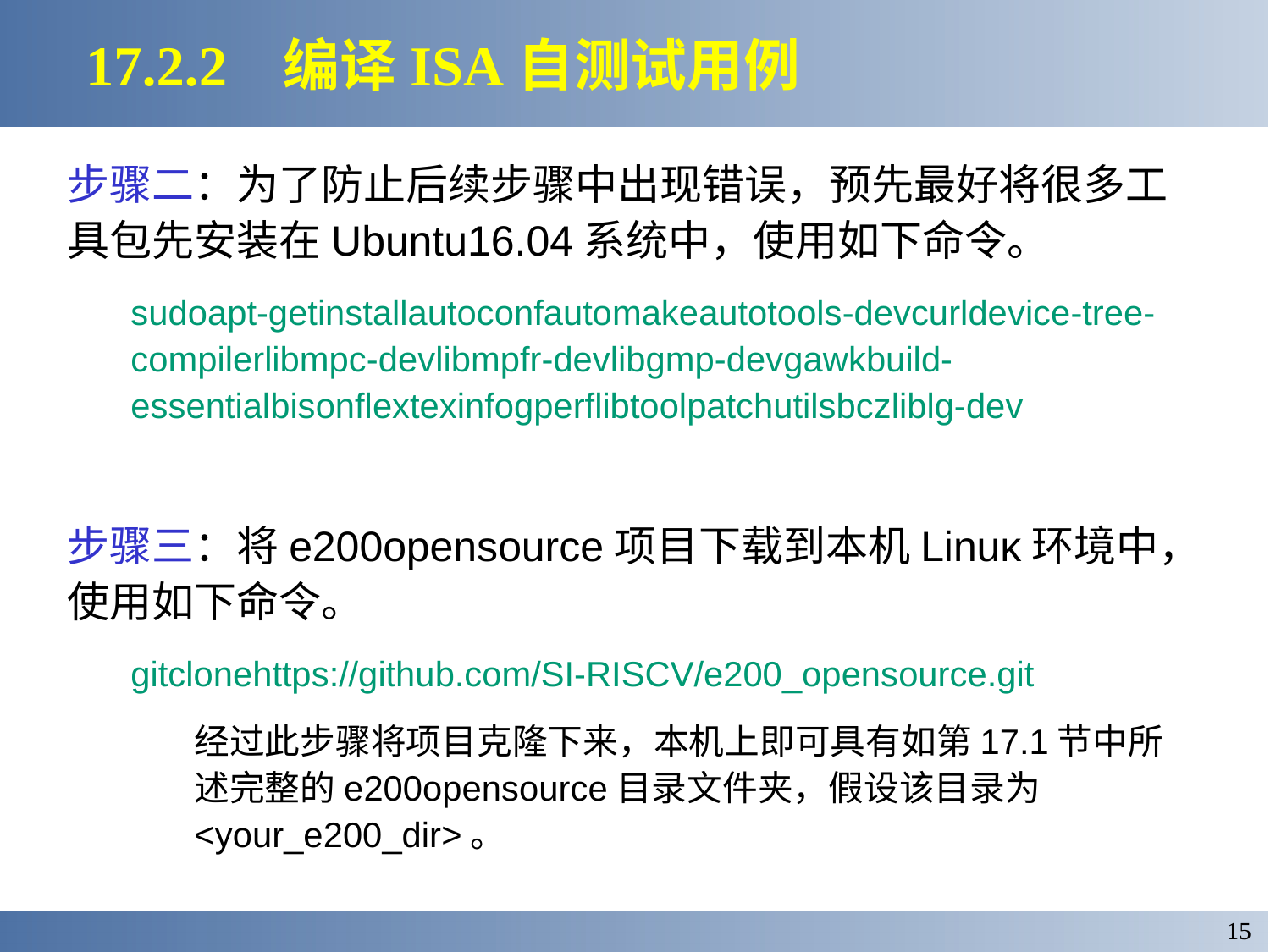

17.2.2   编译ISA自测试用例
步骤二：为了防止后续步骤中出现错误，预先最好将很多工具包先安装在Ubuntu16.04系统中，使用如下命令。
sudoapt-getinstallautoconfautomakeautotools-devcurldevice-tree-compilerlibmpc-devlibmpfr-devlibgmp-devgawkbuild-essentialbisonflextexinfogperflibtoolpatchutilsbczliblg-dev

步骤三：将e200opensource项目下载到本机Linuκ环境中，使用如下命令。
gitclonehttps://github.com/SI-RISCV/e200_opensource.git
经过此步骤将项目克隆下来，本机上即可具有如第17.1节中所述完整的e200opensource目录文件夹，假设该目录为<your_e200_dir>。